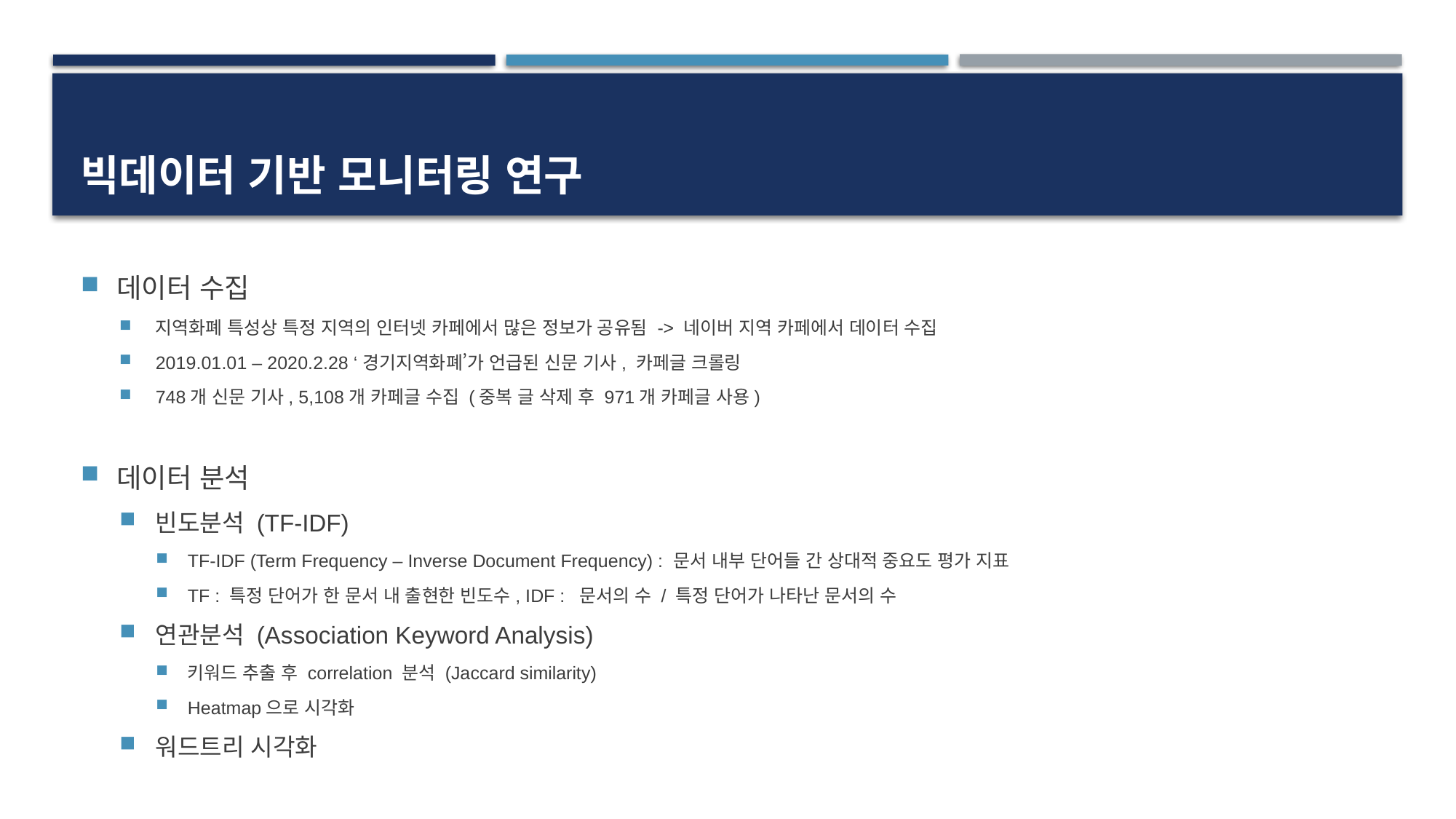

# 빅데이터 기반 모니터링 연구
데이터 수집
지역화폐 특성상 특정 지역의 인터넷 카페에서 많은 정보가 공유됨 -> 네이버 지역 카페에서 데이터 수집
2019.01.01 – 2020.2.28 ‘경기지역화폐’가 언급된 신문 기사, 카페글 크롤링
748개 신문 기사, 5,108개 카페글 수집 (중복 글 삭제 후 971개 카페글 사용)

데이터 분석
빈도분석 (TF-IDF)
TF-IDF (Term Frequency – Inverse Document Frequency) : 문서 내부 단어들 간 상대적 중요도 평가 지표
TF : 특정 단어가 한 문서 내 출현한 빈도수, IDF :  문서의 수 / 특정 단어가 나타난 문서의 수
연관분석 (Association Keyword Analysis)
키워드 추출 후 correlation 분석 (Jaccard similarity)
Heatmap으로 시각화
워드트리 시각화